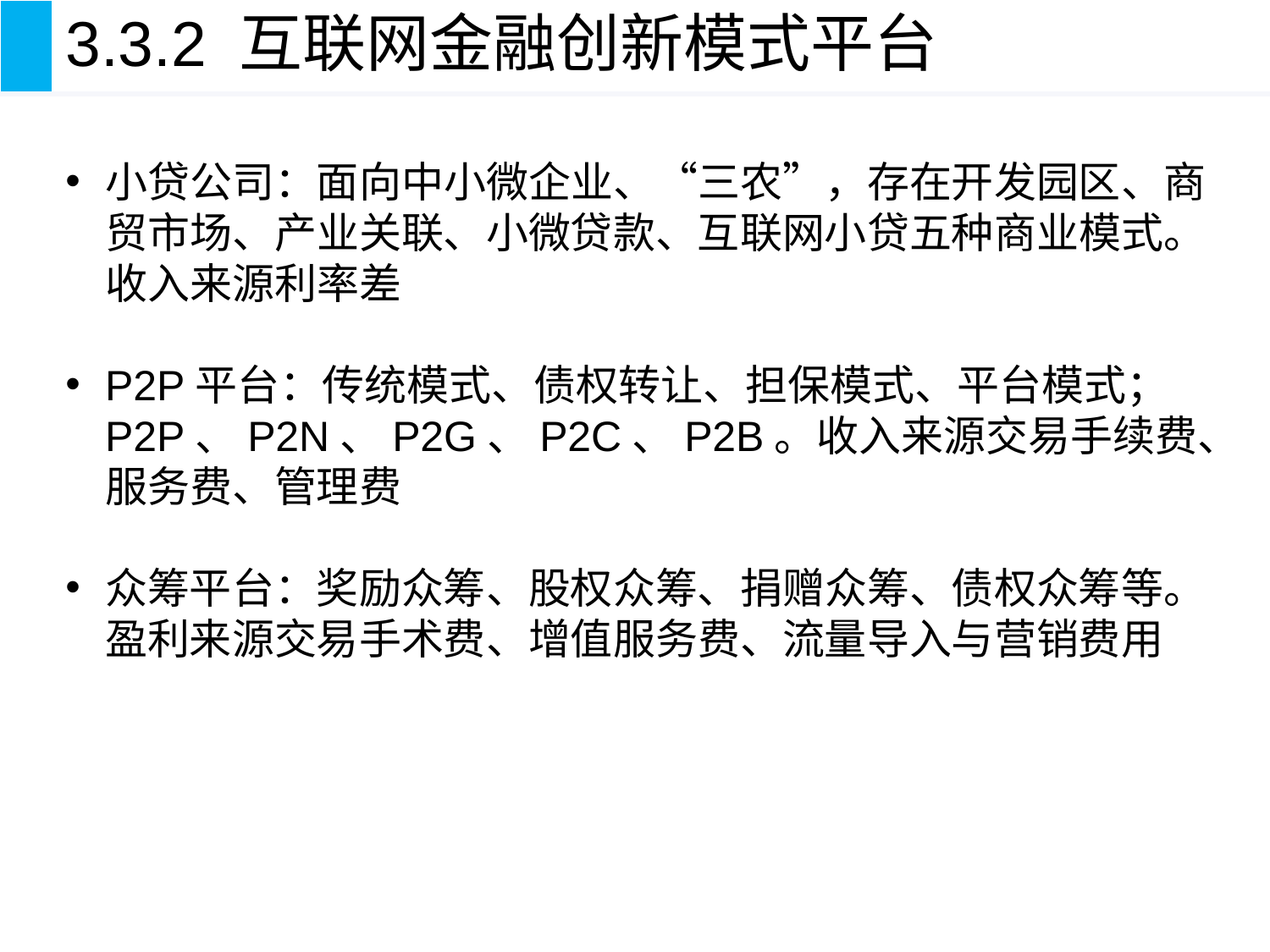

# 3.3.2 互联网金融创新模式平台
小贷公司：面向中小微企业、“三农”，存在开发园区、商贸市场、产业关联、小微贷款、互联网小贷五种商业模式。收入来源利率差

P2P平台：传统模式、债权转让、担保模式、平台模式；P2P、P2N、P2G、P2C、P2B。收入来源交易手续费、服务费、管理费

众筹平台：奖励众筹、股权众筹、捐赠众筹、债权众筹等。盈利来源交易手术费、增值服务费、流量导入与营销费用